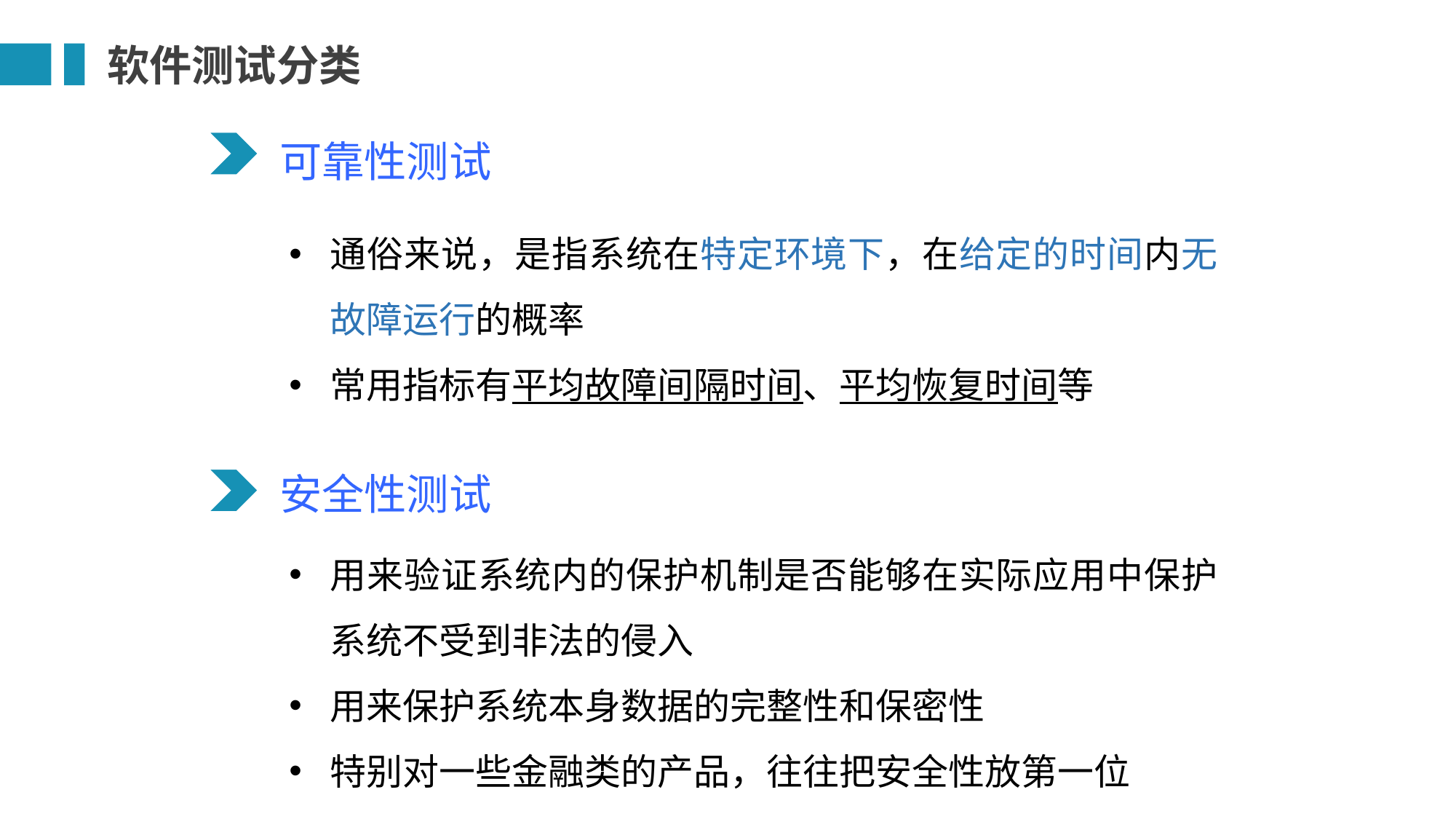

软件测试分类

可靠性测试

通俗来说，是指系统在特定环境下，在给定的时间内无故障运行的概率
常用指标有平均故障间隔时间、平均恢复时间等
安全性测试

用来验证系统内的保护机制是否能够在实际应用中保护系统不受到非法的侵入
用来保护系统本身数据的完整性和保密性
特别对一些金融类的产品，往往把安全性放第一位
27